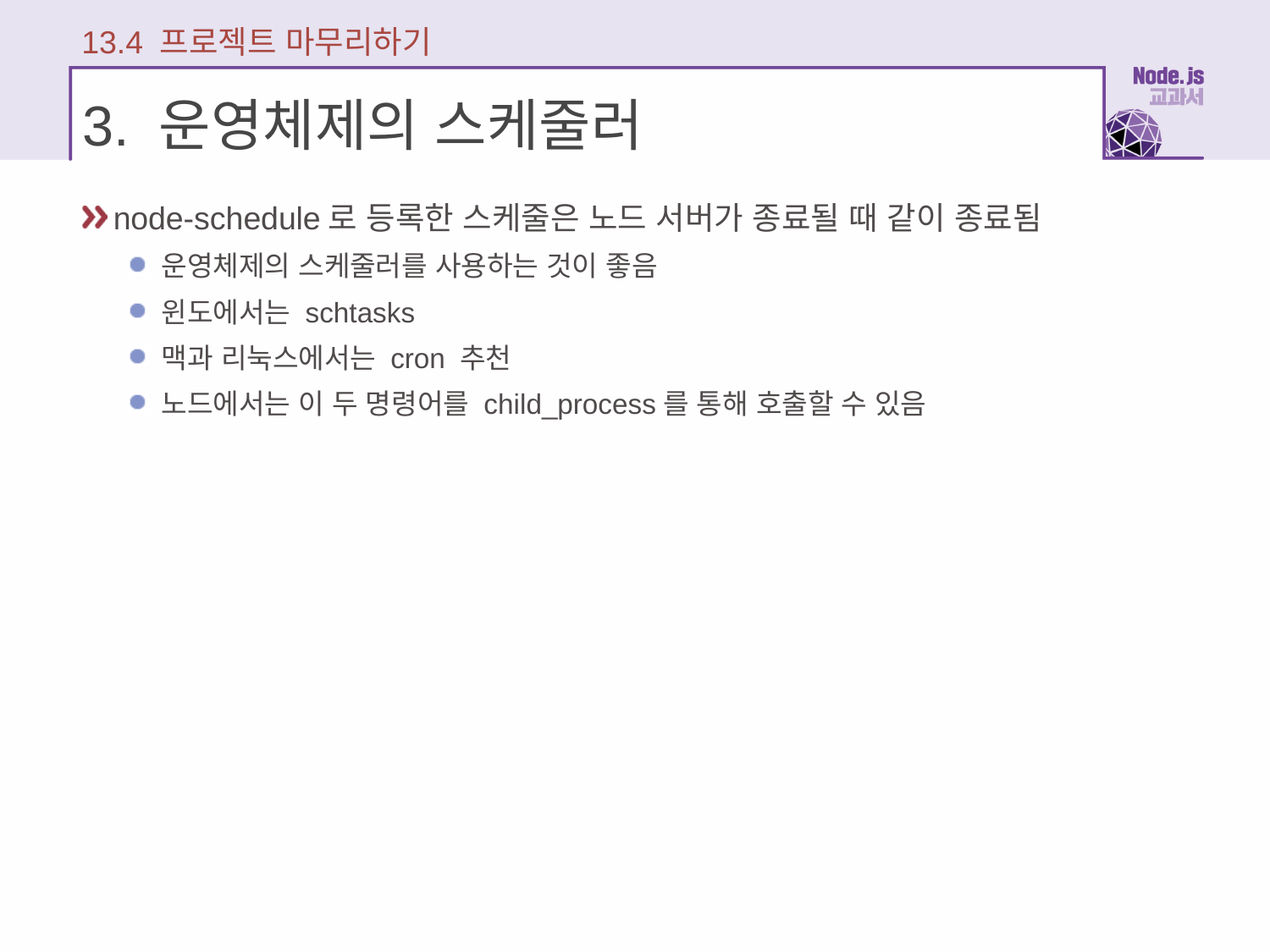

13.4 프로젝트 마무리하기
# 3. 운영체제의 스케줄러
node-schedule로 등록한 스케줄은 노드 서버가 종료될 때 같이 종료됨
운영체제의 스케줄러를 사용하는 것이 좋음
윈도에서는 schtasks
맥과 리눅스에서는 cron 추천
노드에서는 이 두 명령어를 child_process를 통해 호출할 수 있음